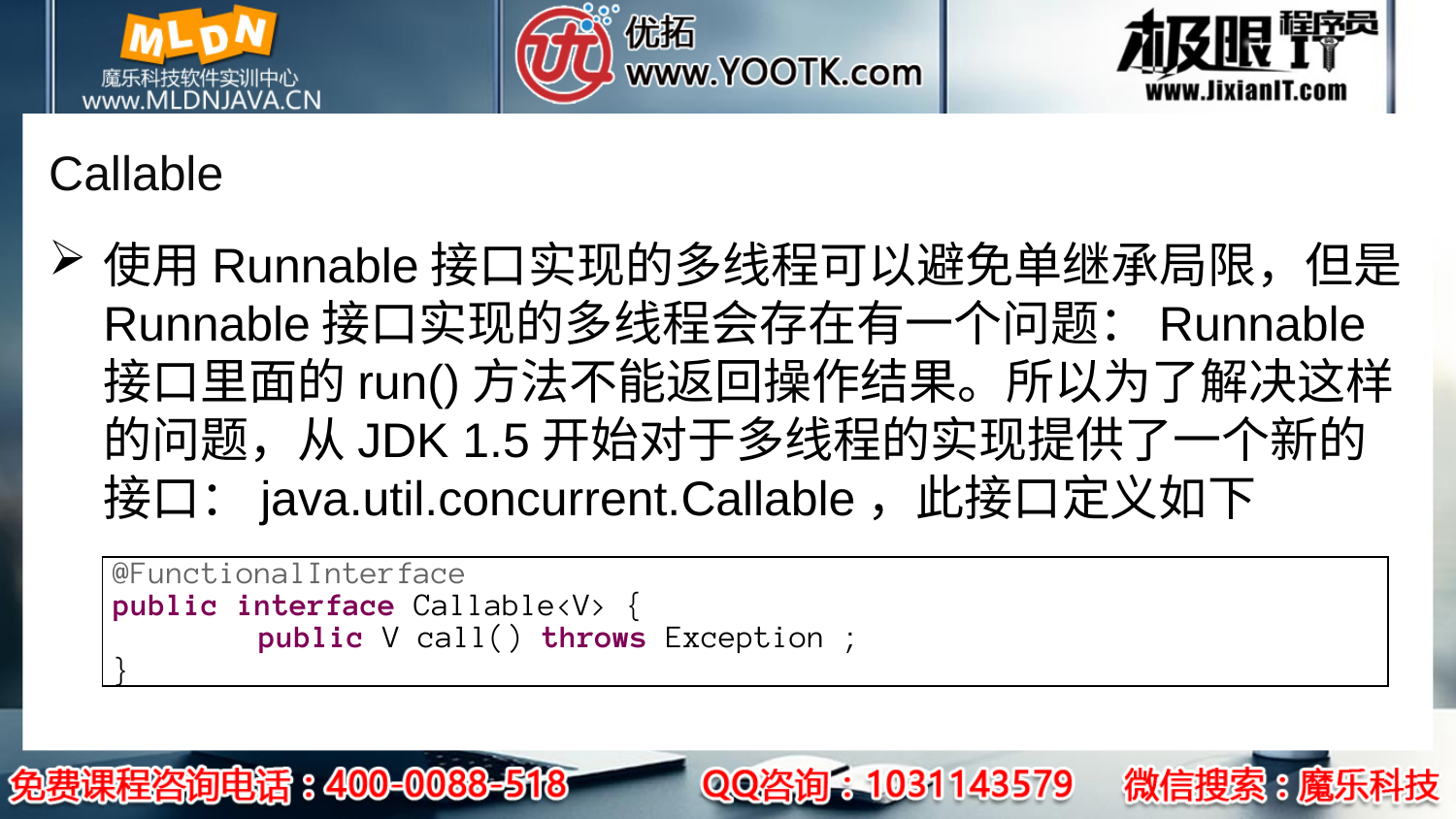

# Callable
使用Runnable接口实现的多线程可以避免单继承局限，但是Runnable接口实现的多线程会存在有一个问题：Runnable接口里面的run()方法不能返回操作结果。所以为了解决这样的问题，从JDK 1.5开始对于多线程的实现提供了一个新的接口：java.util.concurrent.Callable，此接口定义如下
| @FunctionalInterface public interface Callable<V> { public V call() throws Exception ; } |
| --- |